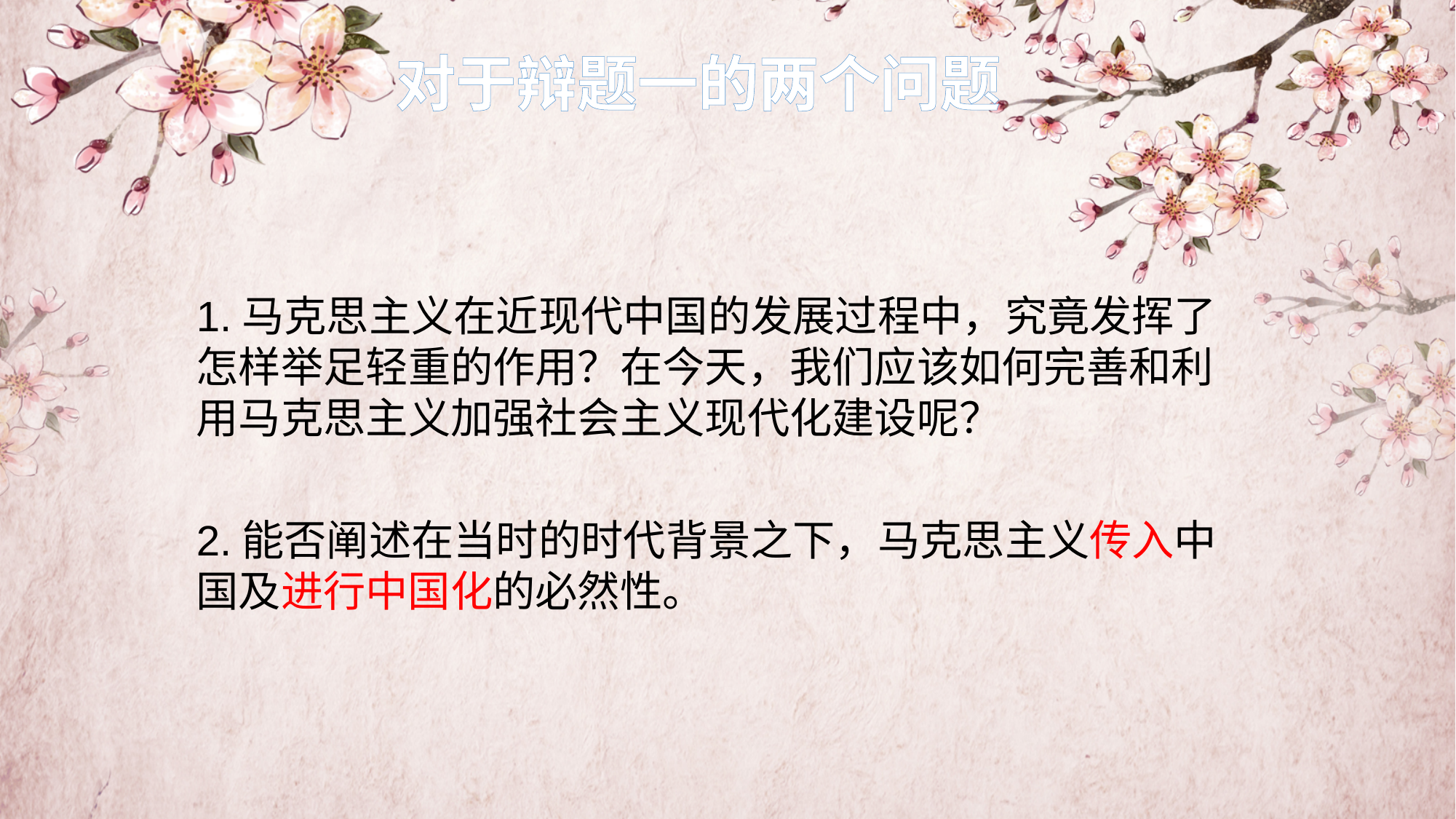

对于辩题一的两个问题
1.马克思主义在近现代中国的发展过程中，究竟发挥了怎样举足轻重的作用？在今天，我们应该如何完善和利用马克思主义加强社会主义现代化建设呢？
2.能否阐述在当时的时代背景之下，马克思主义传入中国及进行中国化的必然性。